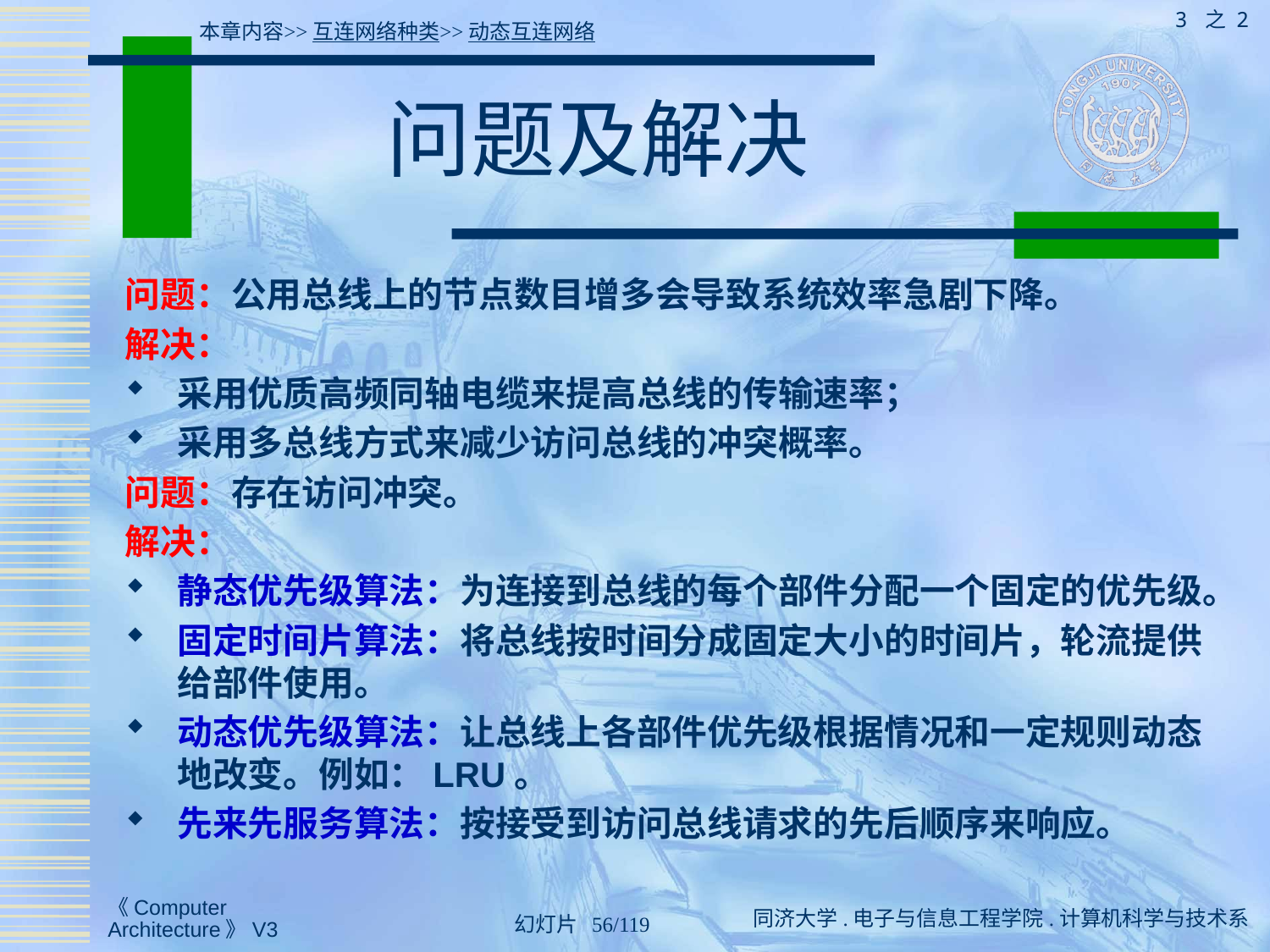

3 之 2
本章内容>>互连网络种类>>动态互连网络
# 问题及解决
问题：公用总线上的节点数目增多会导致系统效率急剧下降。
解决：
采用优质高频同轴电缆来提高总线的传输速率；
采用多总线方式来减少访问总线的冲突概率。
问题：存在访问冲突。
解决：
静态优先级算法：为连接到总线的每个部件分配一个固定的优先级。
固定时间片算法：将总线按时间分成固定大小的时间片，轮流提供给部件使用。
动态优先级算法：让总线上各部件优先级根据情况和一定规则动态地改变。例如：LRU。
先来先服务算法：按接受到访问总线请求的先后顺序来响应。